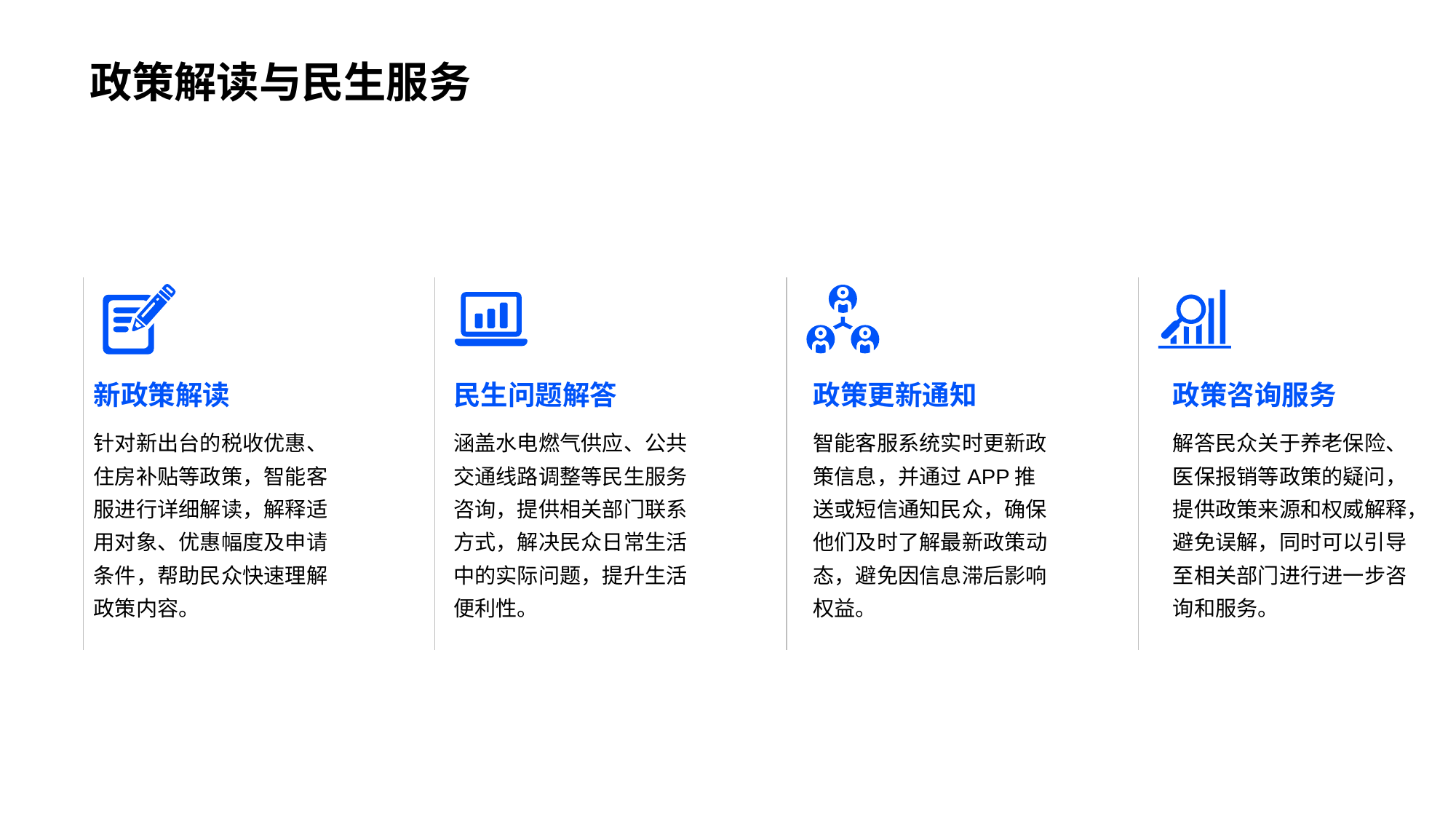

政策解读与民生服务

新政策解读
针对新出台的税收优惠、住房补贴等政策，智能客服进行详细解读，解释适用对象、优惠幅度及申请条件，帮助民众快速理解政策内容。
民生问题解答
涵盖水电燃气供应、公共交通线路调整等民生服务咨询，提供相关部门联系方式，解决民众日常生活中的实际问题，提升生活便利性。
政策更新通知
智能客服系统实时更新政策信息，并通过APP推送或短信通知民众，确保他们及时了解最新政策动态，避免因信息滞后影响权益。
政策咨询服务
解答民众关于养老保险、医保报销等政策的疑问，提供政策来源和权威解释，避免误解，同时可以引导至相关部门进行进一步咨询和服务。